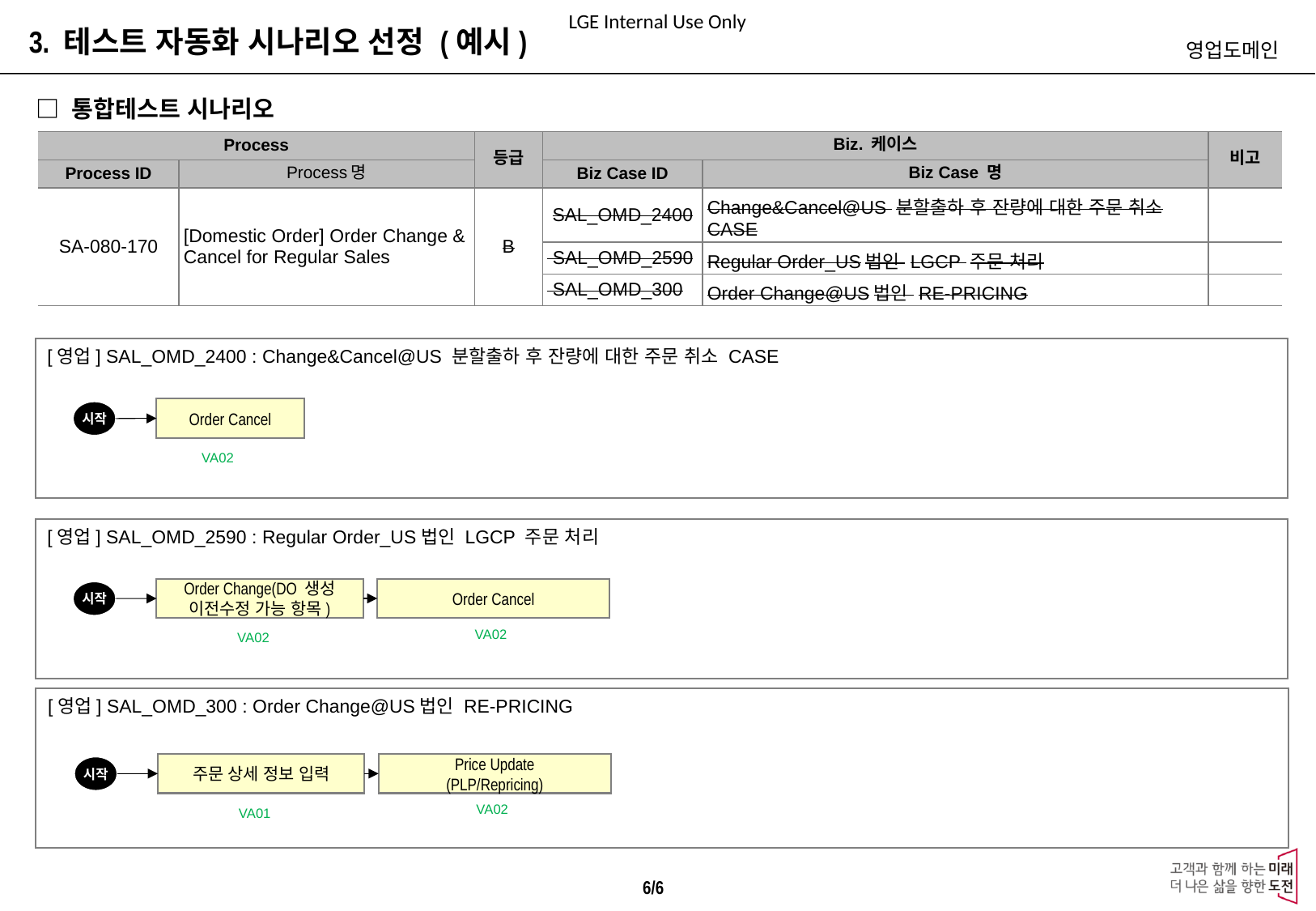

3. 테스트 자동화 시나리오 선정 (예시)
영업도메인
□ 통합테스트 시나리오
| Process |  | 등급 | Biz. 케이스 |  | 비고 |
| --- | --- | --- | --- | --- | --- |
| Process ID | Process명 |  | Biz Case ID | Biz Case 명 |  |
| SA-080-170 | [Domestic Order] Order Change & Cancel for Regular Sales | B | SAL\_OMD\_2400 | Change&Cancel@US 분할출하 후 잔량에 대한 주문 취소 CASE |  |
|  |  |  | SAL\_OMD\_2590 | Regular Order\_US법인 LGCP 주문 처리 |  |
|  |  |  | SAL\_OMD\_300 | Order Change@US법인 RE-PRICING |  |
[영업] SAL_OMD_2400 : Change&Cancel@US 분할출하 후 잔량에 대한 주문 취소 CASE
Order Cancel
시작
VA02
[영업] SAL_OMD_2590 : Regular Order_US법인 LGCP 주문 처리
Order Change(DO 생성 이전수정 가능 항목)
Order Cancel
시작
VA02
VA02
[영업] SAL_OMD_300 : Order Change@US법인 RE-PRICING
주문 상세 정보 입력
Price Update
(PLP/Repricing)
시작
VA02
VA01
6/6